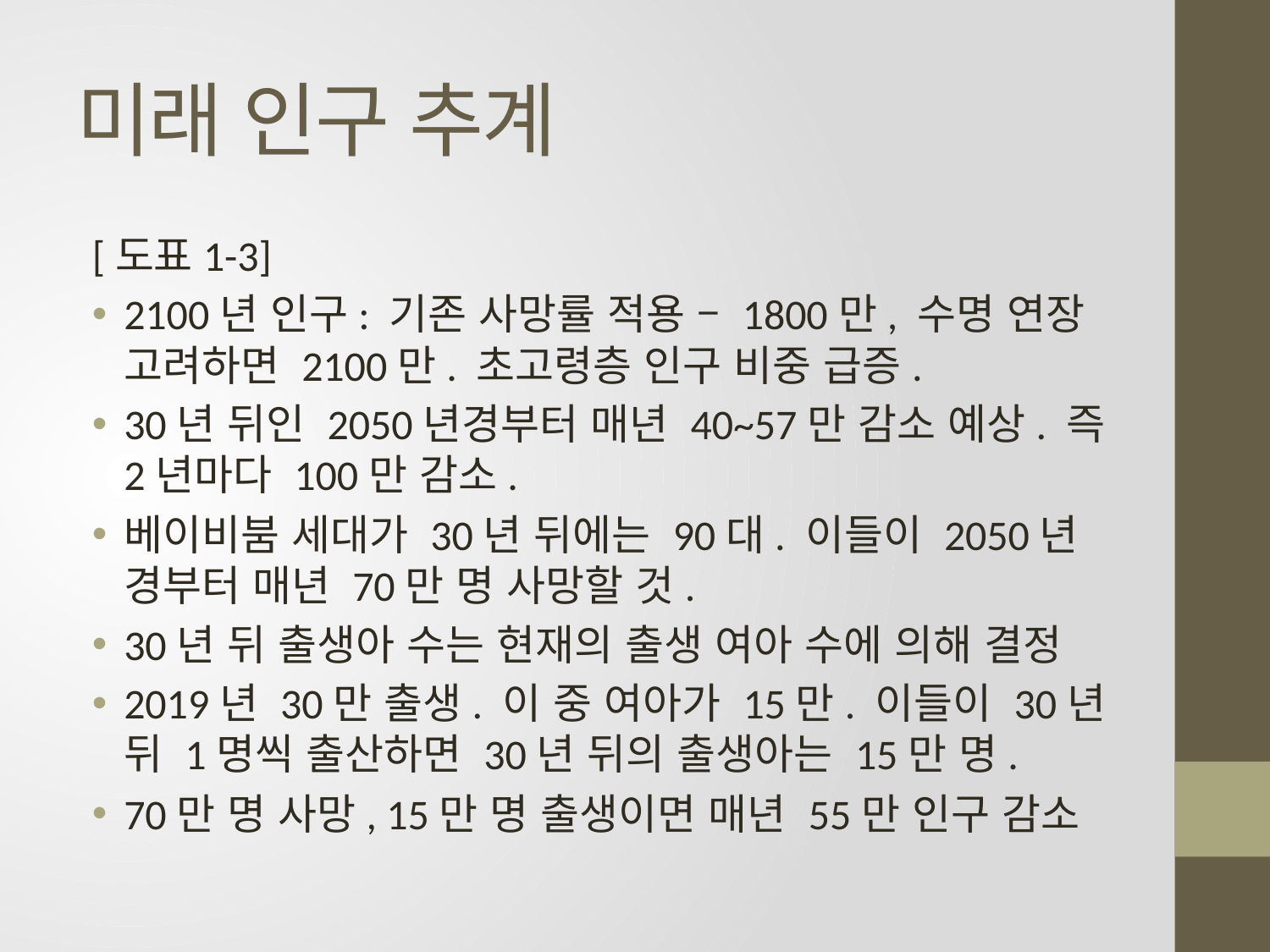

# 미래 인구 추계
[도표1-3]
2100년 인구: 기존 사망률 적용 – 1800만, 수명 연장 고려하면 2100만. 초고령층 인구 비중 급증.
30년 뒤인 2050년경부터 매년 40~57만 감소 예상. 즉 2년마다 100만 감소.
베이비붐 세대가 30년 뒤에는 90대. 이들이 2050년 경부터 매년 70만 명 사망할 것.
30년 뒤 출생아 수는 현재의 출생 여아 수에 의해 결정
2019년 30만 출생. 이 중 여아가 15만. 이들이 30년 뒤 1명씩 출산하면 30년 뒤의 출생아는 15만 명.
70만 명 사망, 15만 명 출생이면 매년 55만 인구 감소